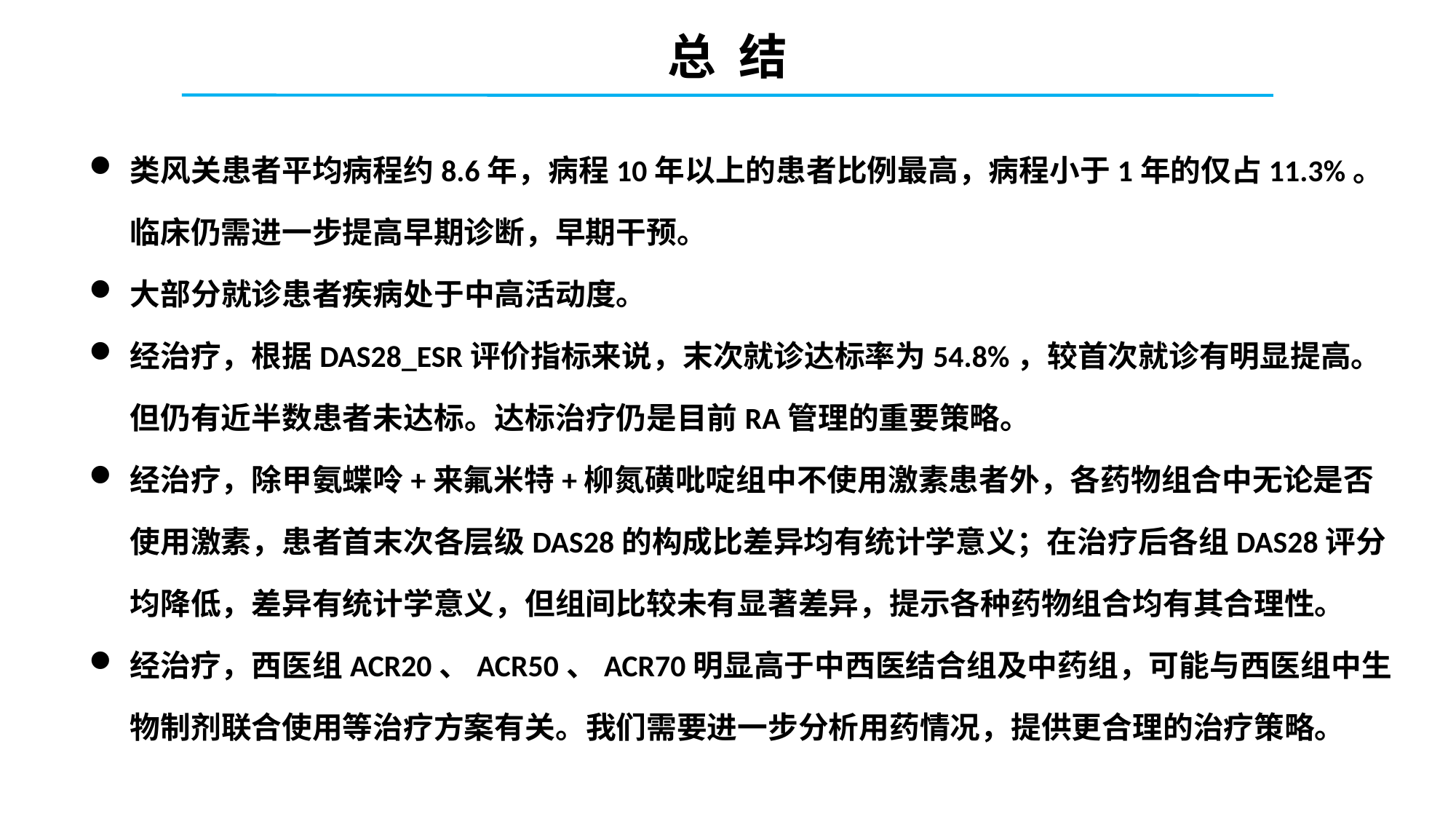

总  结

类风关患者平均病程约8.6年，病程10年以上的患者比例最高，病程小于1年的仅占11.3%。临床仍需进一步提高早期诊断，早期干预。
大部分就诊患者疾病处于中高活动度。
经治疗，根据DAS28_ESR评价指标来说，末次就诊达标率为54.8%，较首次就诊有明显提高。但仍有近半数患者未达标。达标治疗仍是目前RA管理的重要策略。
经治疗，除甲氨蝶呤+来氟米特+柳氮磺吡啶组中不使用激素患者外，各药物组合中无论是否使用激素，患者首末次各层级DAS28的构成比差异均有统计学意义；在治疗后各组DAS28评分均降低，差异有统计学意义，但组间比较未有显著差异，提示各种药物组合均有其合理性。
经治疗，西医组ACR20、ACR50、ACR70明显高于中西医结合组及中药组，可能与西医组中生物制剂联合使用等治疗方案有关。我们需要进一步分析用药情况，提供更合理的治疗策略。